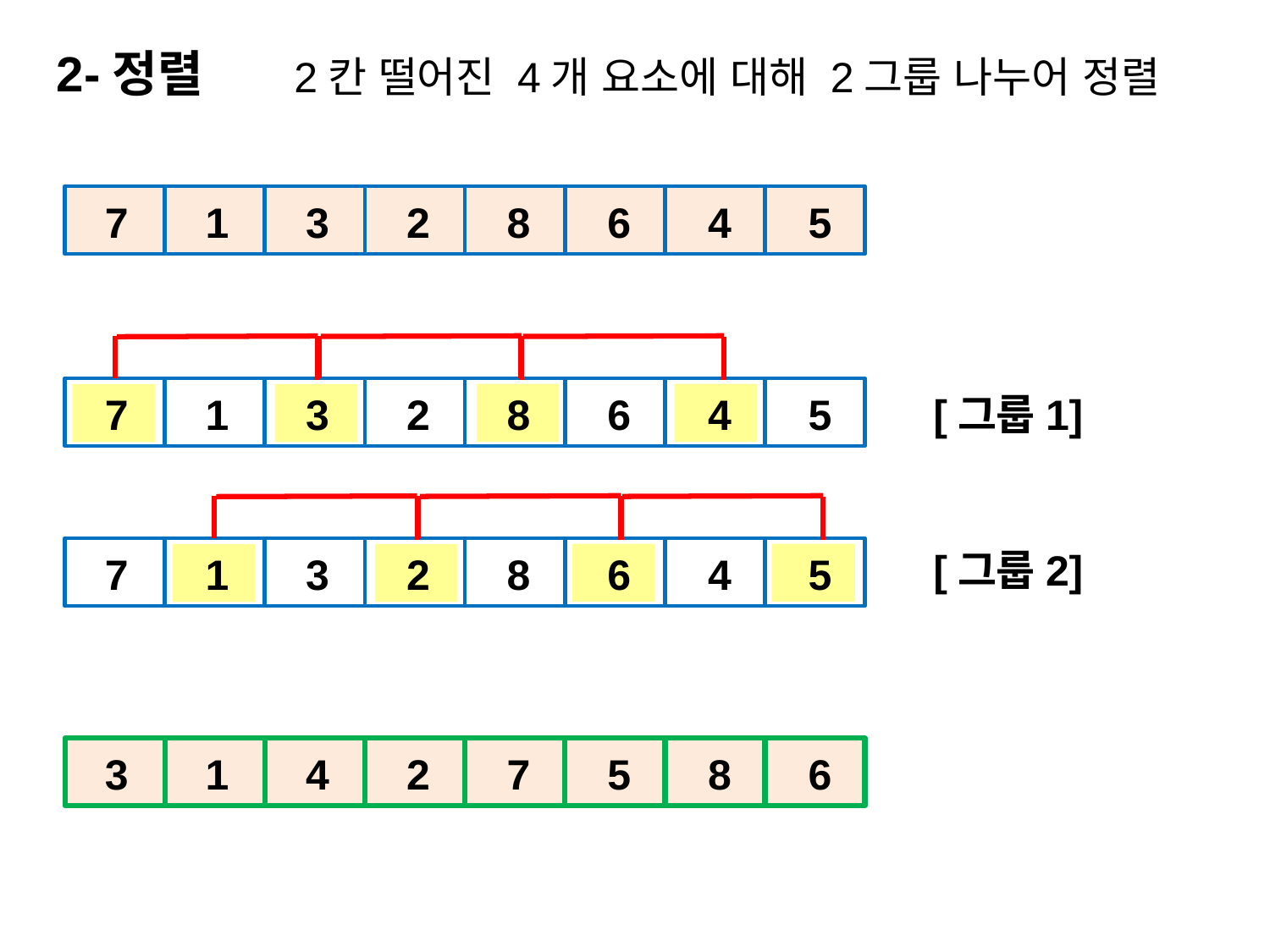

2-정렬
2칸 떨어진 4개 요소에 대해 2그룹 나누어 정렬

7
1
3
2
8
6
4
5

7
1
3
2
8
6
4
5
[그룹1]

[그룹2]

7
1
3
2
8
6
4
5

3
1
4
2
7
5
8
6